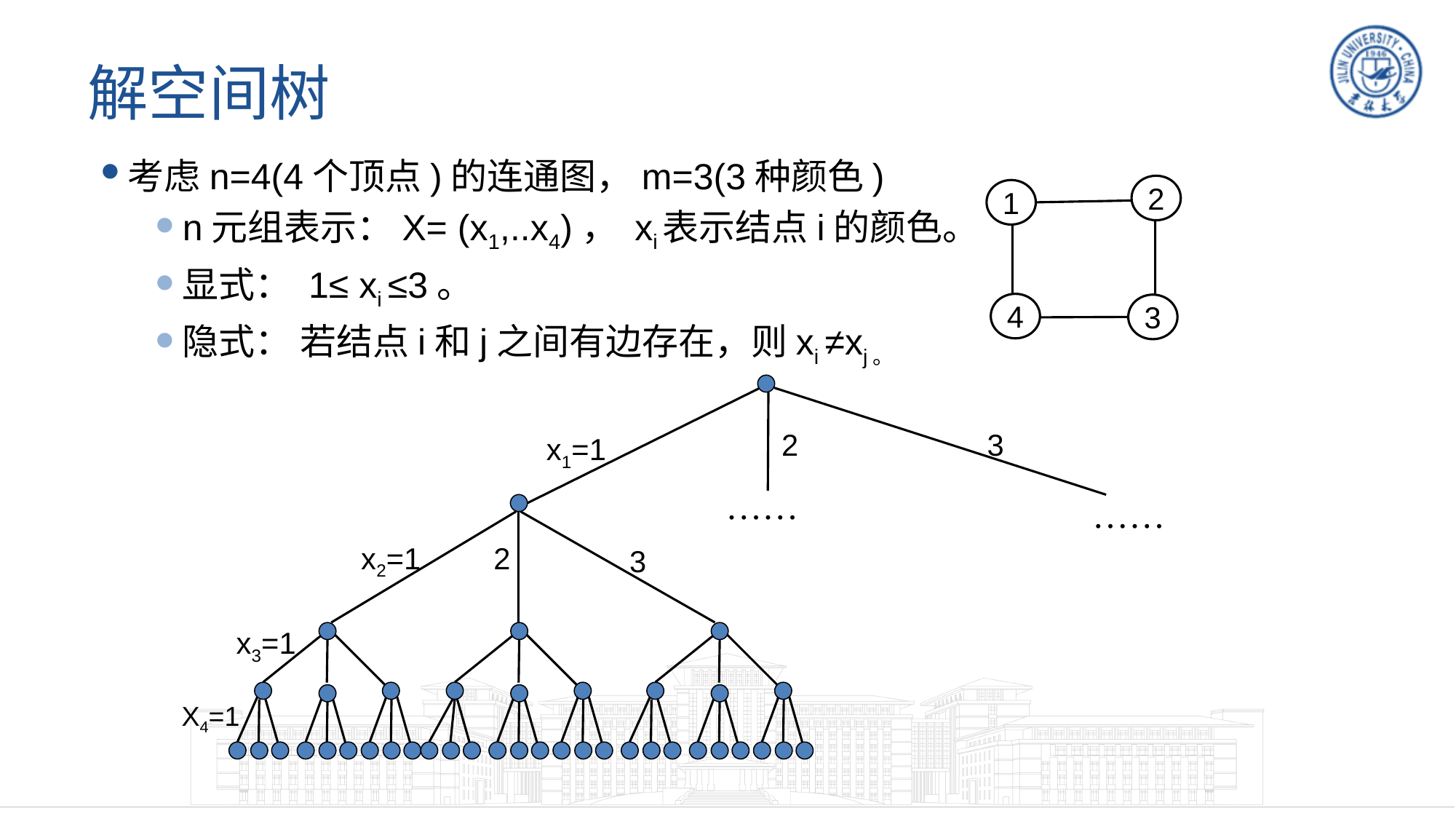

# 解空间树
考虑n=4(4个顶点)的连通图，m=3(3种颜色)
n元组表示：X= (x1,..x4)， xi表示结点i的颜色。
显式： 1≤ xi ≤3。
隐式： 若结点i和j之间有边存在，则xi ≠xj。
2
1

4
3

2
3
x1=1

……
……

x2=1
2

3
x3=1

X4=1
50